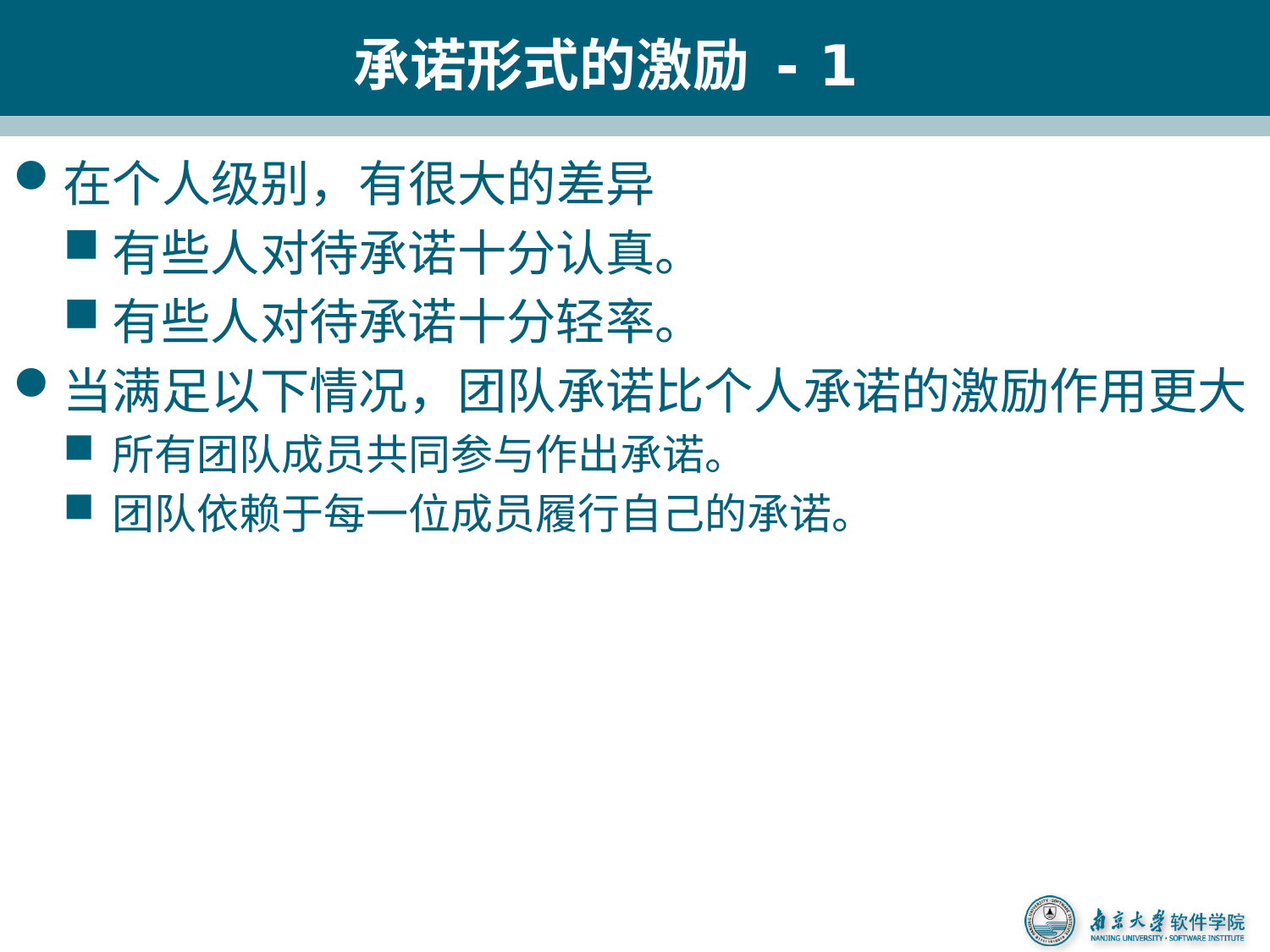

# 承诺形式的激励 - 1
在个人级别，有很大的差异
有些人对待承诺十分认真。
有些人对待承诺十分轻率。
当满足以下情况，团队承诺比个人承诺的激励作用更大
所有团队成员共同参与作出承诺。
团队依赖于每一位成员履行自己的承诺。